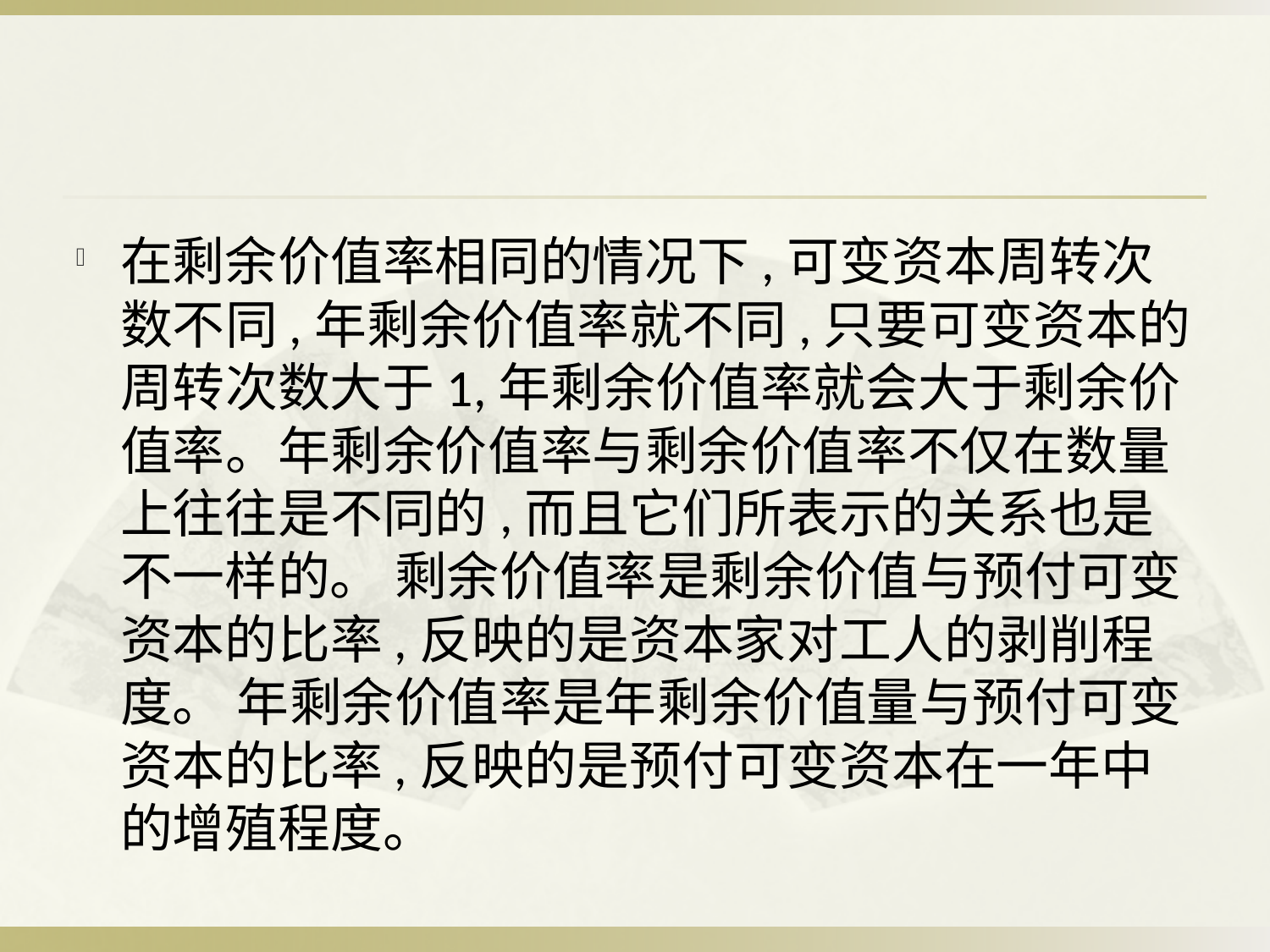

#
在剩余价值率相同的情况下,可变资本周转次数不同,年剩余价值率就不同,只要可变资本的周转次数大于1,年剩余价值率就会大于剩余价值率。年剩余价值率与剩余价值率不仅在数量上往往是不同的,而且它们所表示的关系也是不一样的。 剩余价值率是剩余价值与预付可变资本的比率,反映的是资本家对工人的剥削程度。 年剩余价值率是年剩余价值量与预付可变资本的比率,反映的是预付可变资本在一年中的增殖程度。